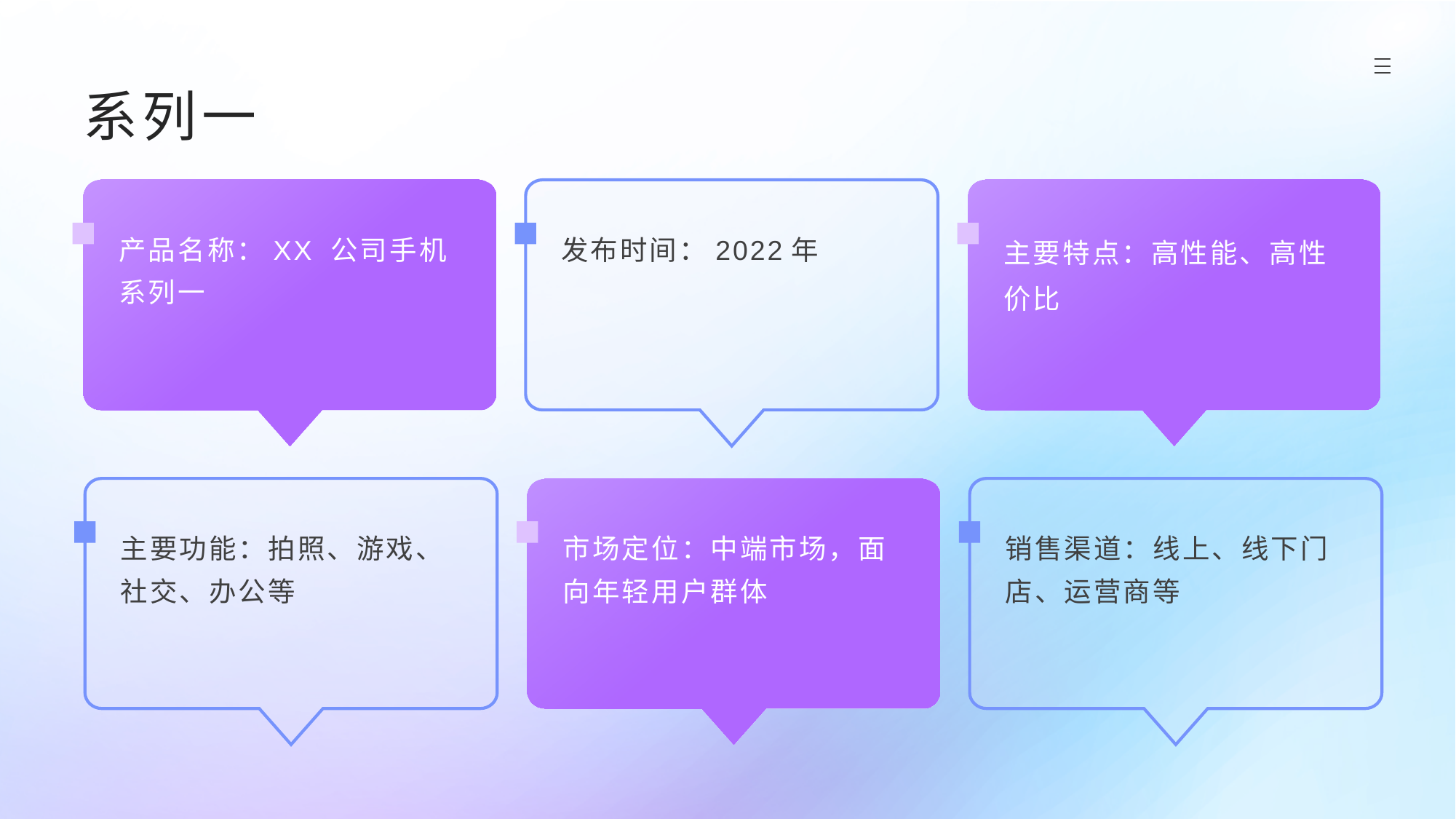

系列一

产品名称：XX 公司手机系列一
发布时间：2022年
主要特点：高性能、高性价比

主要功能：拍照、游戏、社交、办公等
市场定位：中端市场，面向年轻用户群体
销售渠道：线上、线下门店、运营商等